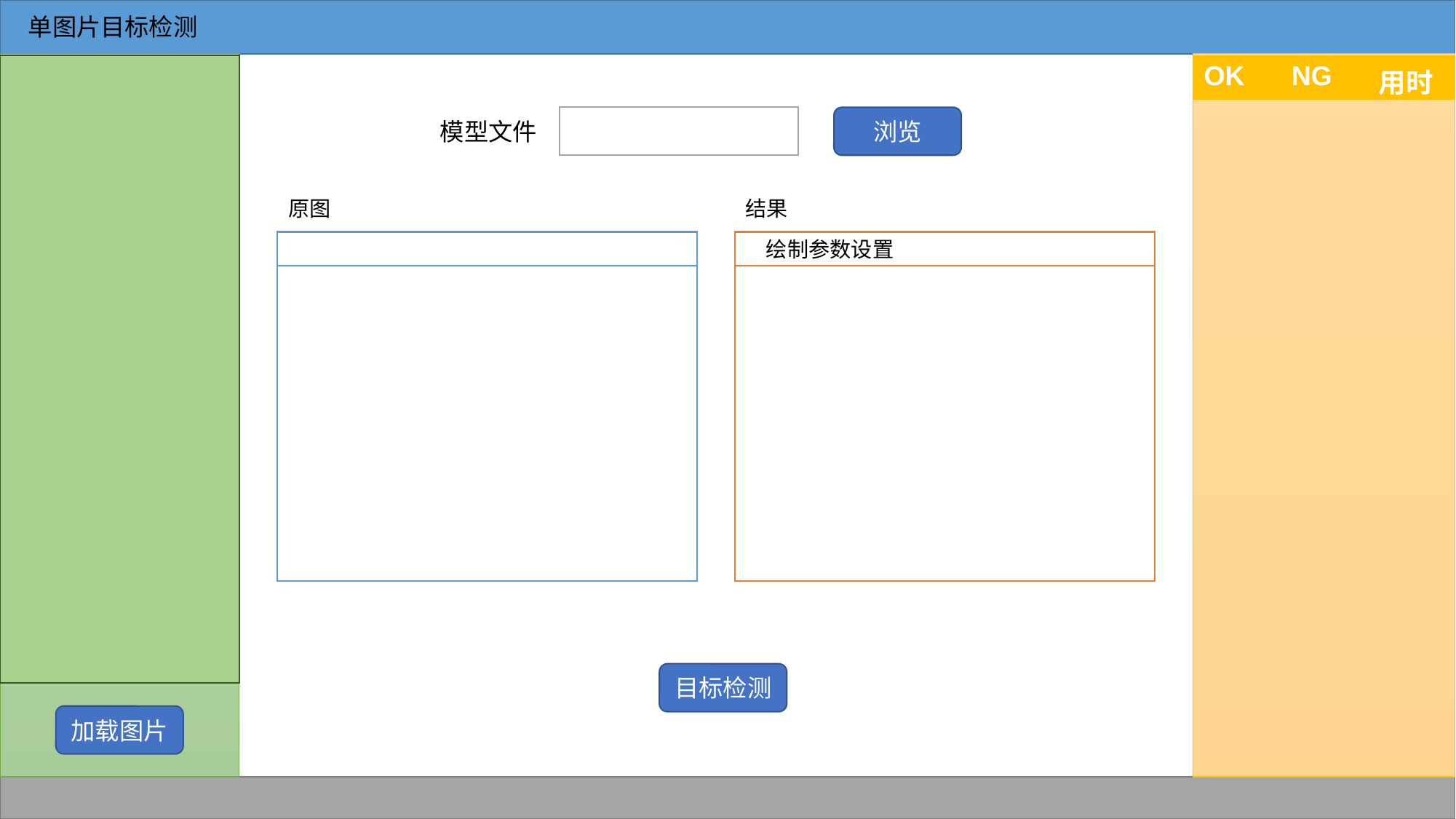

单图片目标检测

| OK | NG | 用时 |
| --- | --- | --- |

浏览
模型文件
原图
结果
绘制参数设置

目标检测
加载图片